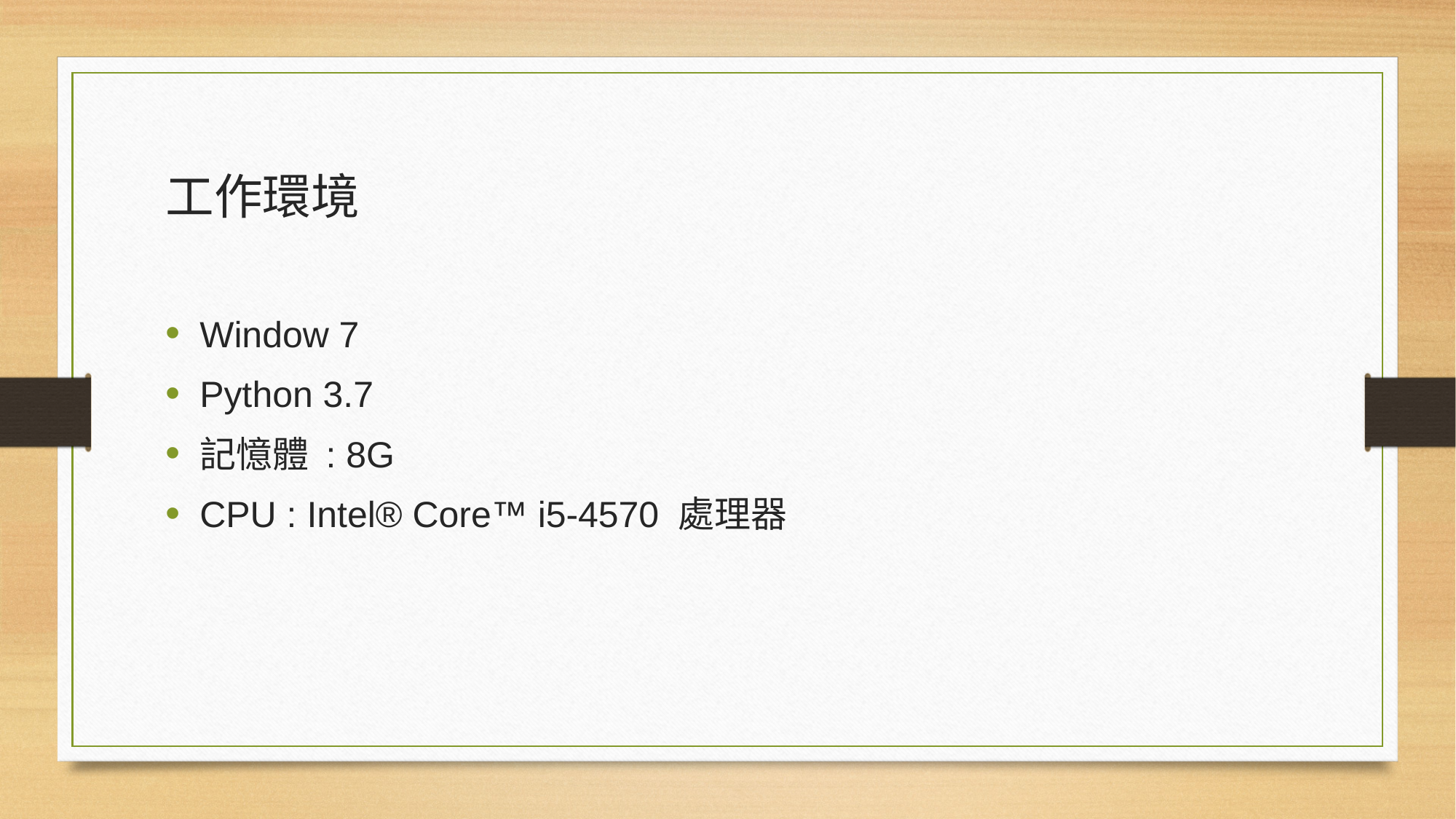

# 工作環境
Window 7
Python 3.7
記憶體 : 8G
CPU : Intel® Core™ i5-4570 處理器